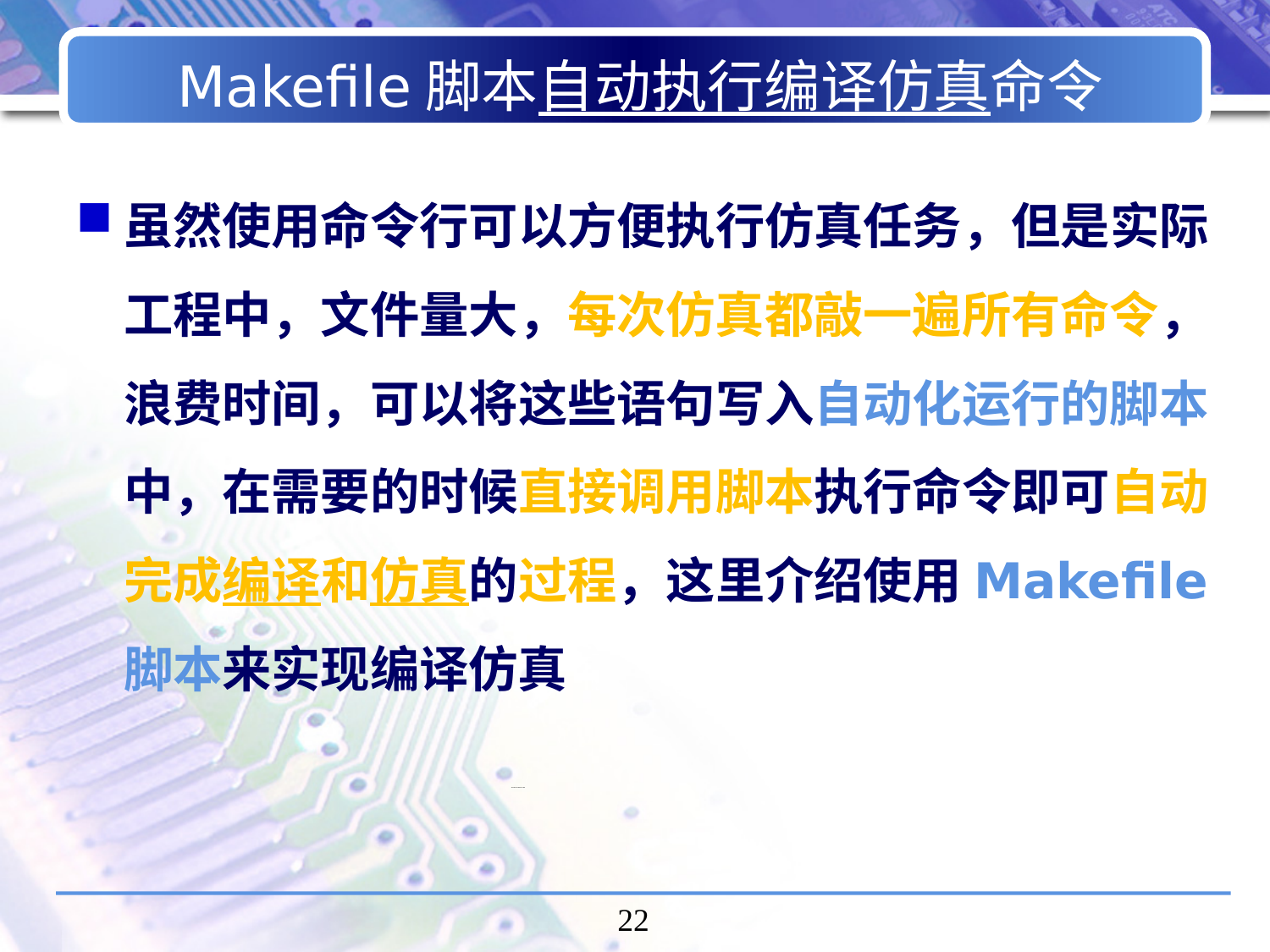

# Makefile脚本自动执行编译仿真命令
虽然使用命令行可以方便执行仿真任务，但是实际工程中，文件量大，每次仿真都敲一遍所有命令，浪费时间，可以将这些语句写入自动化运行的脚本中，在需要的时候直接调用脚本执行命令即可自动完成编译和仿真的过程，这里介绍使用Makefile脚本来实现编译仿真
www.eecourse.com
22